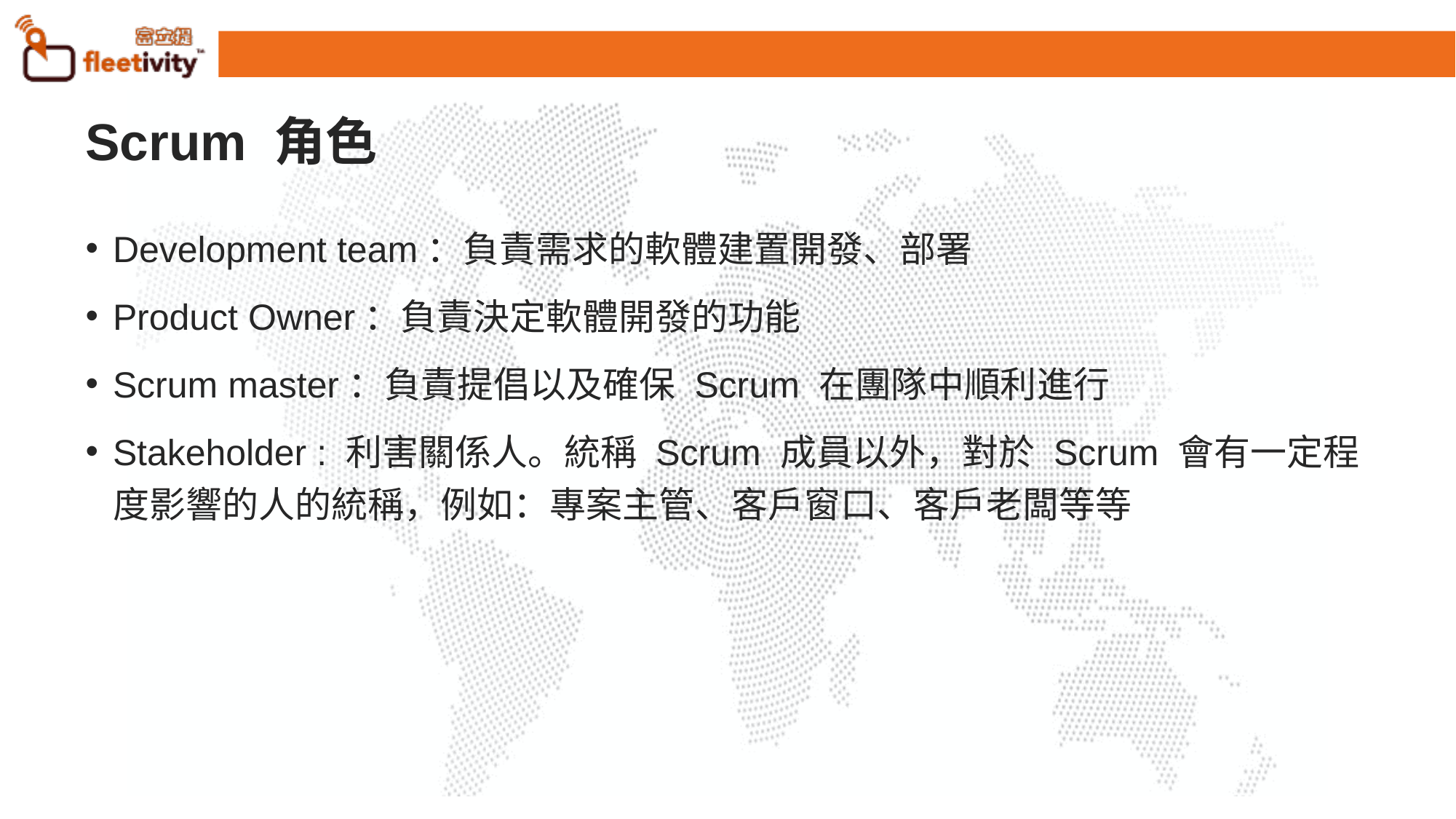

# Scrum 角色
Development team：負責需求的軟體建置開發、部署
Product Owner：負責決定軟體開發的功能
Scrum master：負責提倡以及確保 Scrum 在團隊中順利進行
Stakeholder : 利害關係人。統稱 Scrum 成員以外，對於 Scrum 會有一定程度影響的人的統稱，例如：專案主管、客戶窗口、客戶老闆等等